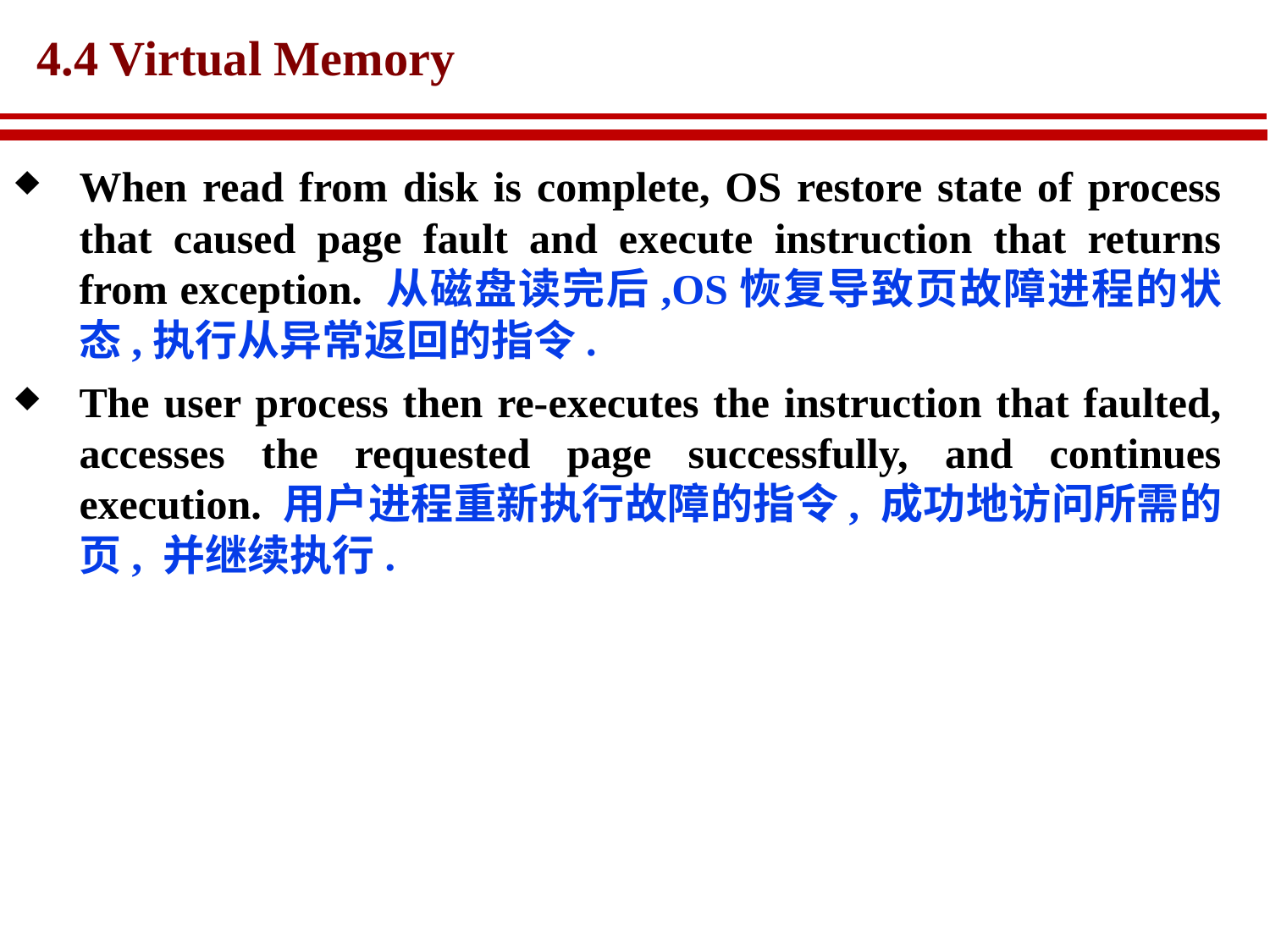

# 4.4 Virtual Memory
When read from disk is complete, OS restore state of process that caused page fault and execute instruction that returns from exception. 从磁盘读完后,OS恢复导致页故障进程的状态,执行从异常返回的指令.
The user process then re-executes the instruction that faulted, accesses the requested page successfully, and continues execution. 用户进程重新执行故障的指令, 成功地访问所需的页, 并继续执行.